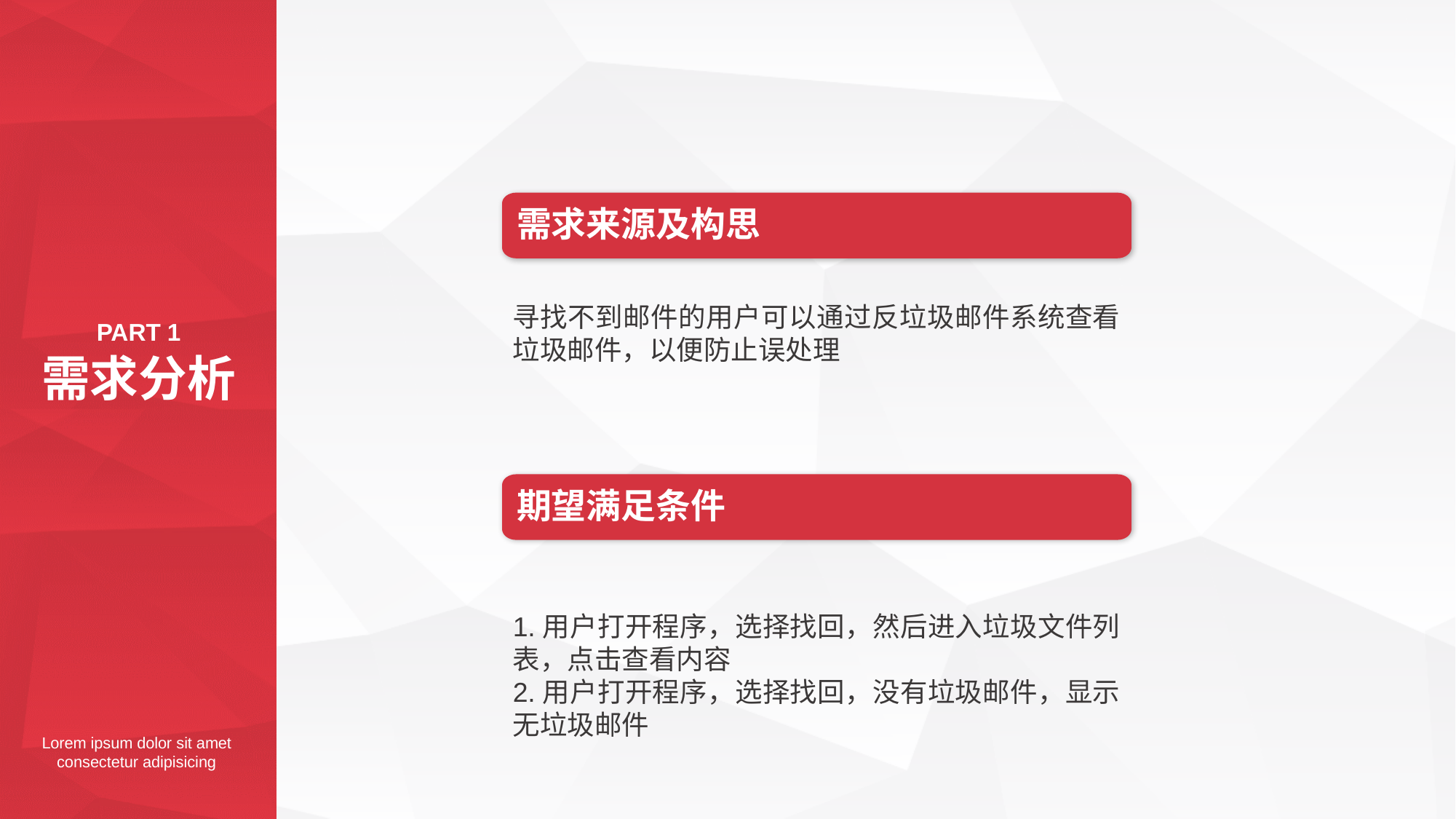

需求来源及构思
寻找不到邮件的用户可以通过反垃圾邮件系统查看垃圾邮件，以便防止误处理
PART 1
需求分析
期望满足条件
1.用户打开程序，选择找回，然后进入垃圾文件列表，点击查看内容
2.用户打开程序，选择找回，没有垃圾邮件，显示无垃圾邮件